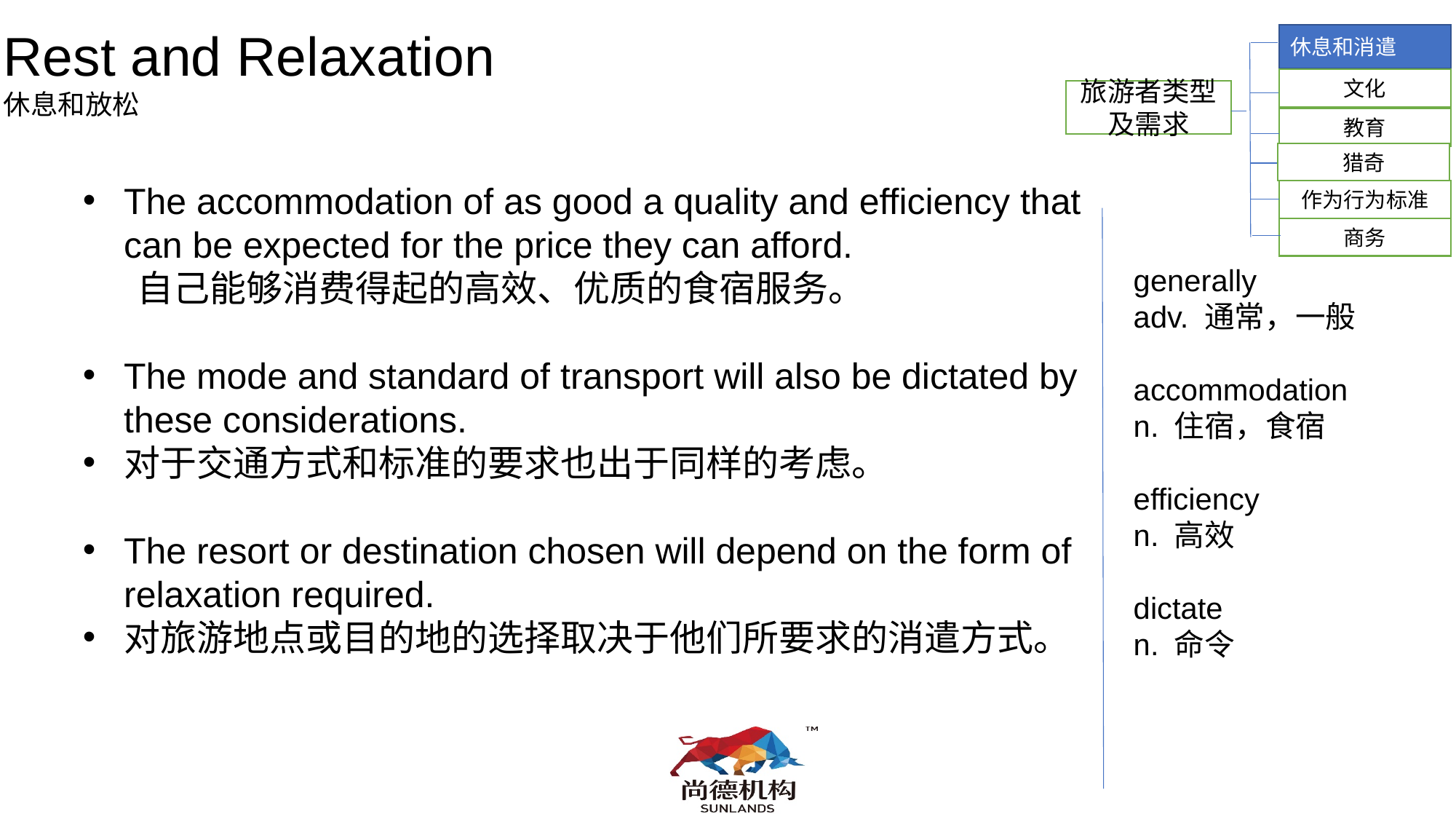

Rest and Relaxation
休息和放松
休息和消遣
文化
旅游者类型及需求
教育
猎奇
The accommodation of as good a quality and efficiency that can be expected for the price they can afford.
自己能够消费得起的高效、优质的食宿服务。

The mode and standard of transport will also be dictated by these considerations.
对于交通方式和标准的要求也出于同样的考虑。

The resort or destination chosen will depend on the form of relaxation required.
对旅游地点或目的地的选择取决于他们所要求的消遣方式。

作为行为标准
商务
 generally
 adv. 通常，一般

 accommodation
 n. 住宿，食宿

 efficiency
 n. 高效

 dictate
 n. 命令